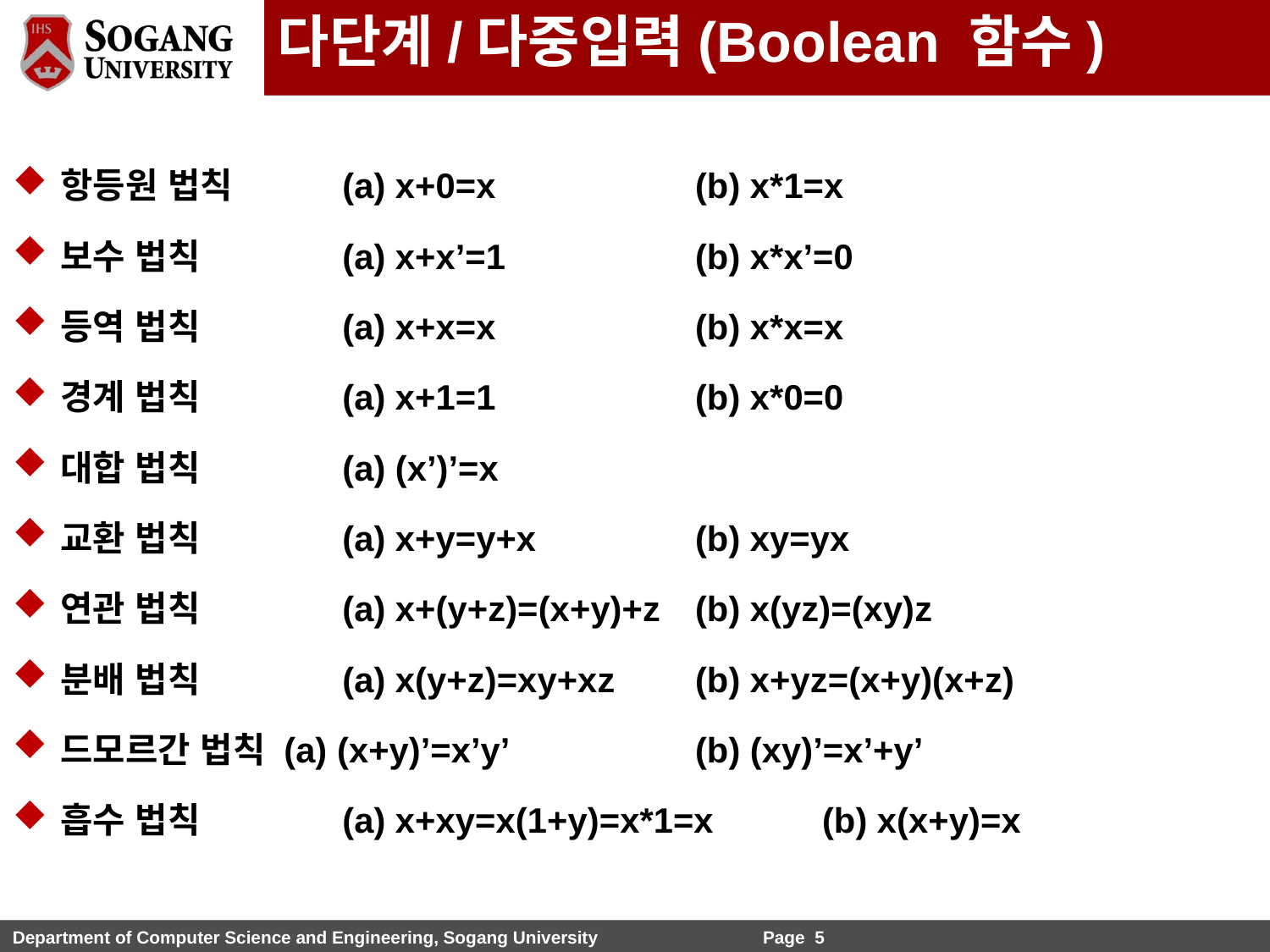

다단계/다중입력(Boolean 함수)
항등원 법칙	  (a) x+0=x		(b) x*1=x
보수 법칙	  (a) x+x’=1		(b) x*x’=0
등역 법칙	  (a) x+x=x		(b) x*x=x
경계 법칙	  (a) x+1=1		(b) x*0=0
대합 법칙	  (a) (x’)’=x
교환 법칙	  (a) x+y=y+x		(b) xy=yx
연관 법칙	  (a) x+(y+z)=(x+y)+z	(b) x(yz)=(xy)z
분배 법칙	  (a) x(y+z)=xy+xz	(b) x+yz=(x+y)(x+z)
드모르간 법칙 (a) (x+y)’=x’y’		(b) (xy)’=x’+y’
흡수 법칙	  (a) x+xy=x(1+y)=x*1=x	(b) x(x+y)=x